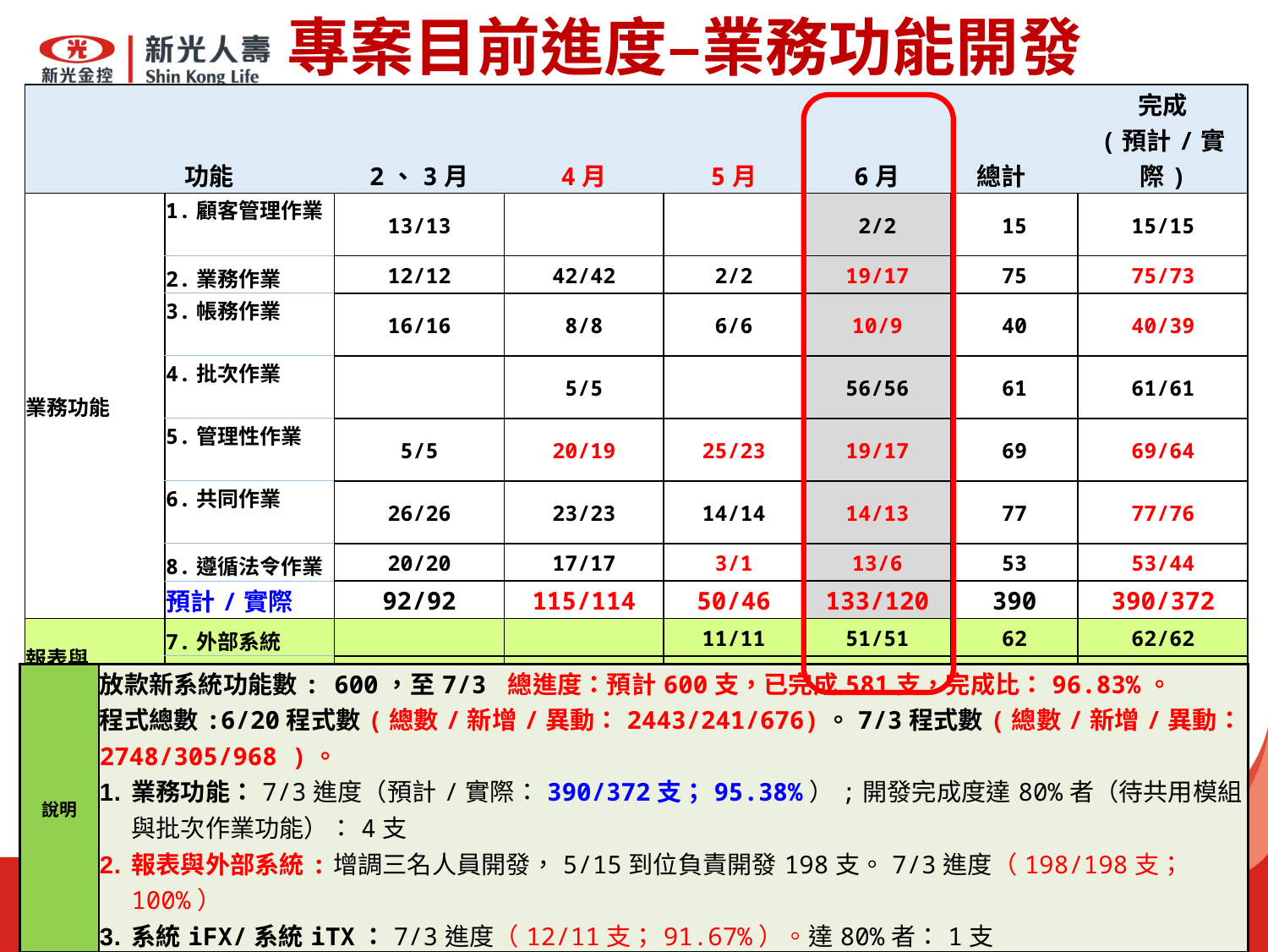

專案目前進度–業務功能開發
|  | 功能 | 2、3月 | 4月 | 5月 | 6月 | 總計 | 完成 (預計/實際) |
| --- | --- | --- | --- | --- | --- | --- | --- |
| 業務功能 | 1.顧客管理作業 | 13/13 |  |  | 2/2 | 15 | 15/15 |
|  | 2.業務作業 | 12/12 | 42/42 | 2/2 | 19/17 | 75 | 75/73 |
|  | 3.帳務作業 | 16/16 | 8/8 | 6/6 | 10/9 | 40 | 40/39 |
|  | 4.批次作業 |  | 5/5 |  | 56/56 | 61 | 61/61 |
|  | 5.管理性作業 | 5/5 | 20/19 | 25/23 | 19/17 | 69 | 69/64 |
|  | 6.共同作業 | 26/26 | 23/23 | 14/14 | 14/13 | 77 | 77/76 |
|  | 8.遵循法令作業 | 20/20 | 17/17 | 3/1 | 13/6 | 53 | 53/44 |
|  | 預計/實際 | 92/92 | 115/114 | 50/46 | 133/120 | 390 | 390/372 |
| 報表與 外部功能 | 7.外部系統 |  |  | 11/11 | 51/51 | 62 | 62/62 |
|  | 9.報表作業 |  |  | 47/47 | 89/89 | 136 | 136/136 |
|  | 預計/實際 |  |  | 58/58 | 140/140 | 198 | 198/198 |
| 系統功能 | 10.系統iFX |  |  |  | 4/3 | 4 | 4/3 |
|  | 11.系統iTX |  |  |  | 8/8 | 8 | 8/8 |
|  | 預計/實際 |  |  |  | 12/11 | 12 | 12/11 |

| 說明 | 放款新系統功能數: 600，至7/3 總進度：預計600支，已完成581支，完成比：96.83%。 程式總數:6/20程式數(總數/新增/異動：2443/241/676)。7/3程式數(總數/新增/異動：2748/305/968 )。 業務功能：7/3進度（預計/實際：390/372支；95.38%）;開發完成度達80%者（待共用模組與批次作業功能）：4支 報表與外部系統:增調三名人員開發，5/15到位負責開發198支。7/3進度（198/198支；100%） 系統iFX/系統iTX：7/3進度（12/11支；91.67%）。達80%者：1支 |
| --- | --- |